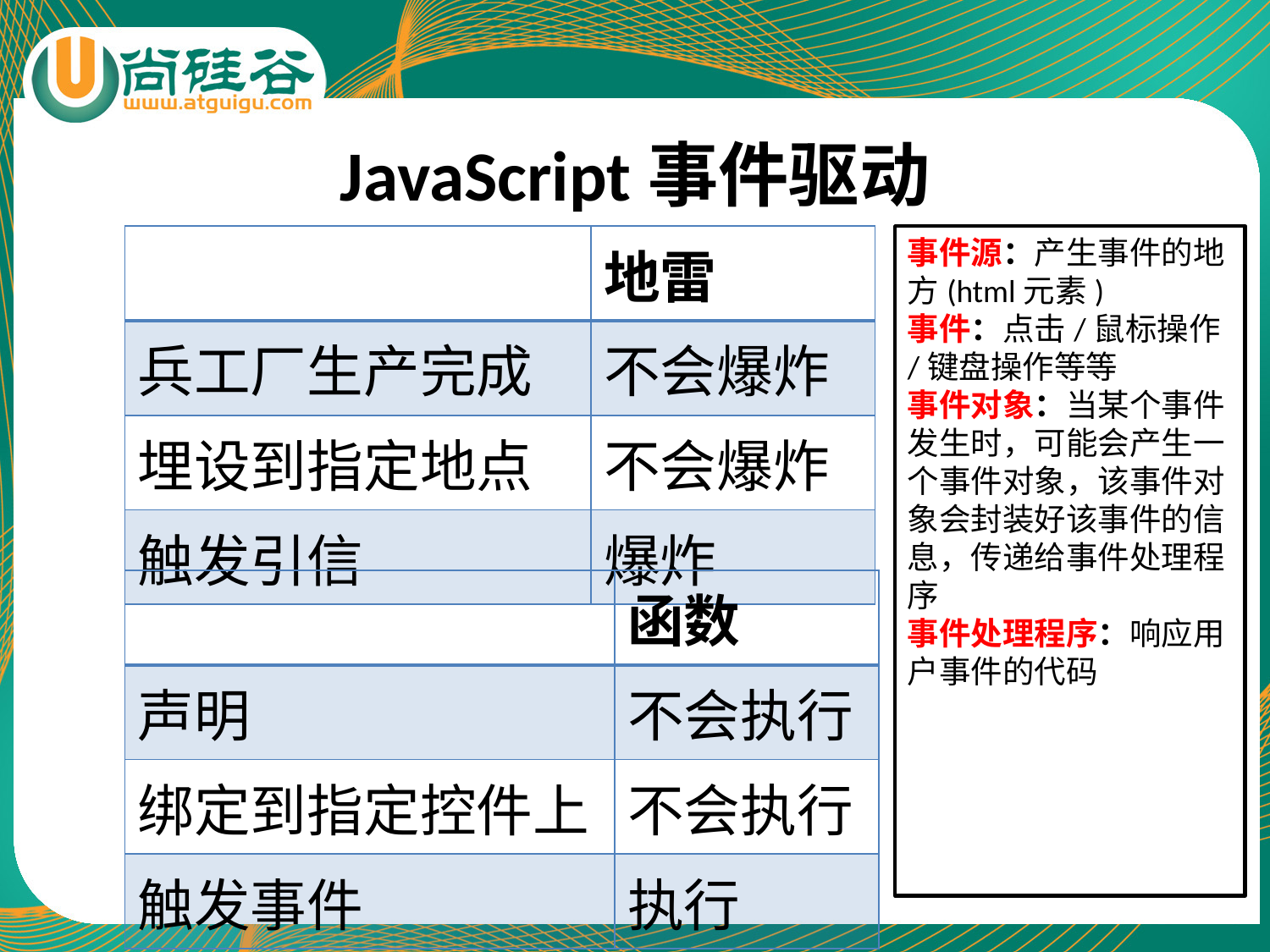

# JavaScript事件驱动
|  | 地雷 |
| --- | --- |
| 兵工厂生产完成 | 不会爆炸 |
| 埋设到指定地点 | 不会爆炸 |
| 触发引信 | 爆炸 |

事件源：产生事件的地方(html元素)
事件：点击/鼠标操作/键盘操作等等
事件对象：当某个事件发生时，可能会产生一个事件对象，该事件对象会封装好该事件的信息，传递给事件处理程序
事件处理程序：响应用户事件的代码

|  | 函数 |
| --- | --- |
| 声明 | 不会执行 |
| 绑定到指定控件上 | 不会执行 |
| 触发事件 | 执行 |